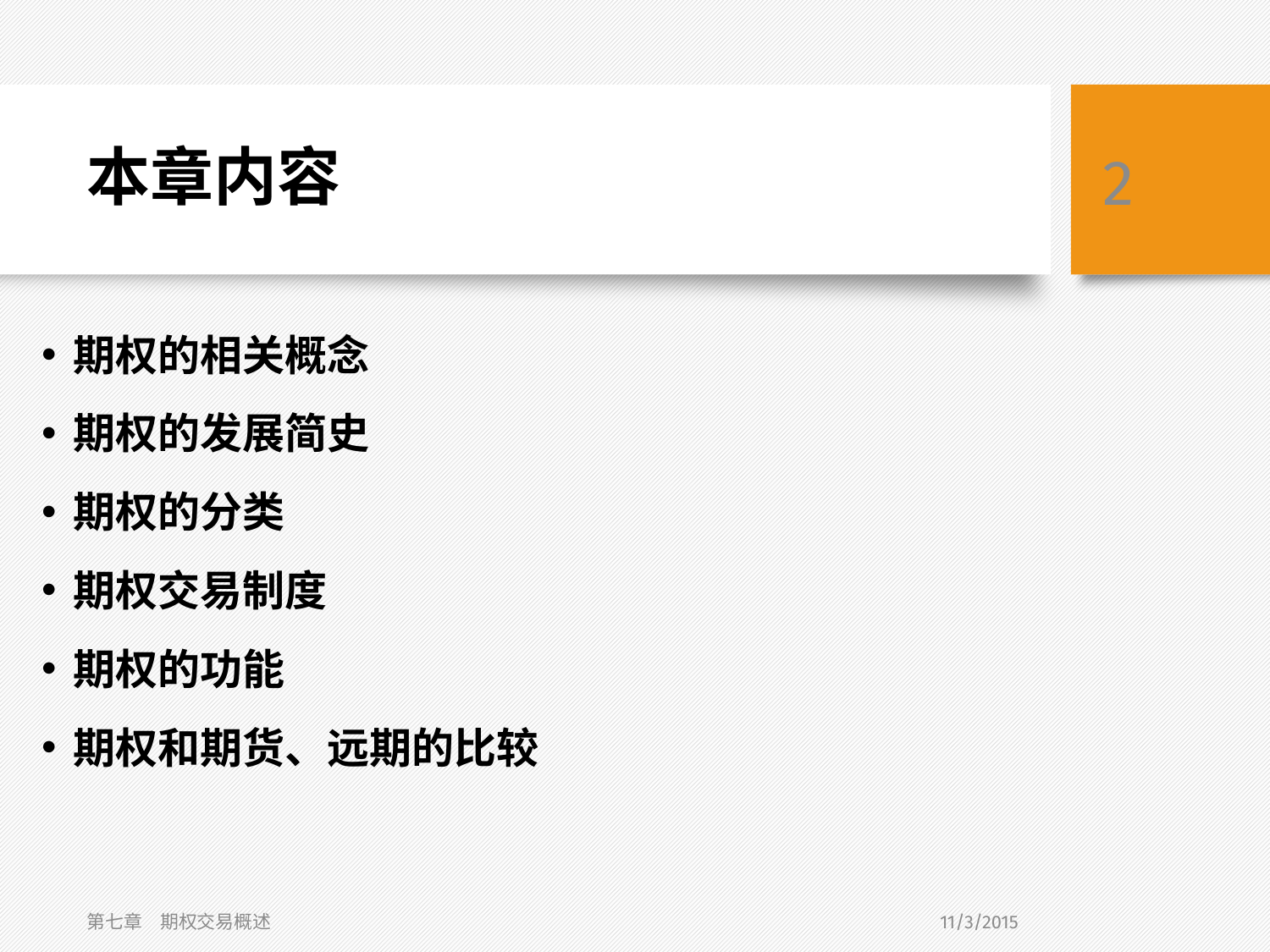

# 本章内容
2
期权的相关概念
期权的发展简史
期权的分类
期权交易制度
期权的功能
期权和期货、远期的比较
11/3/2015
第七章　期权交易概述